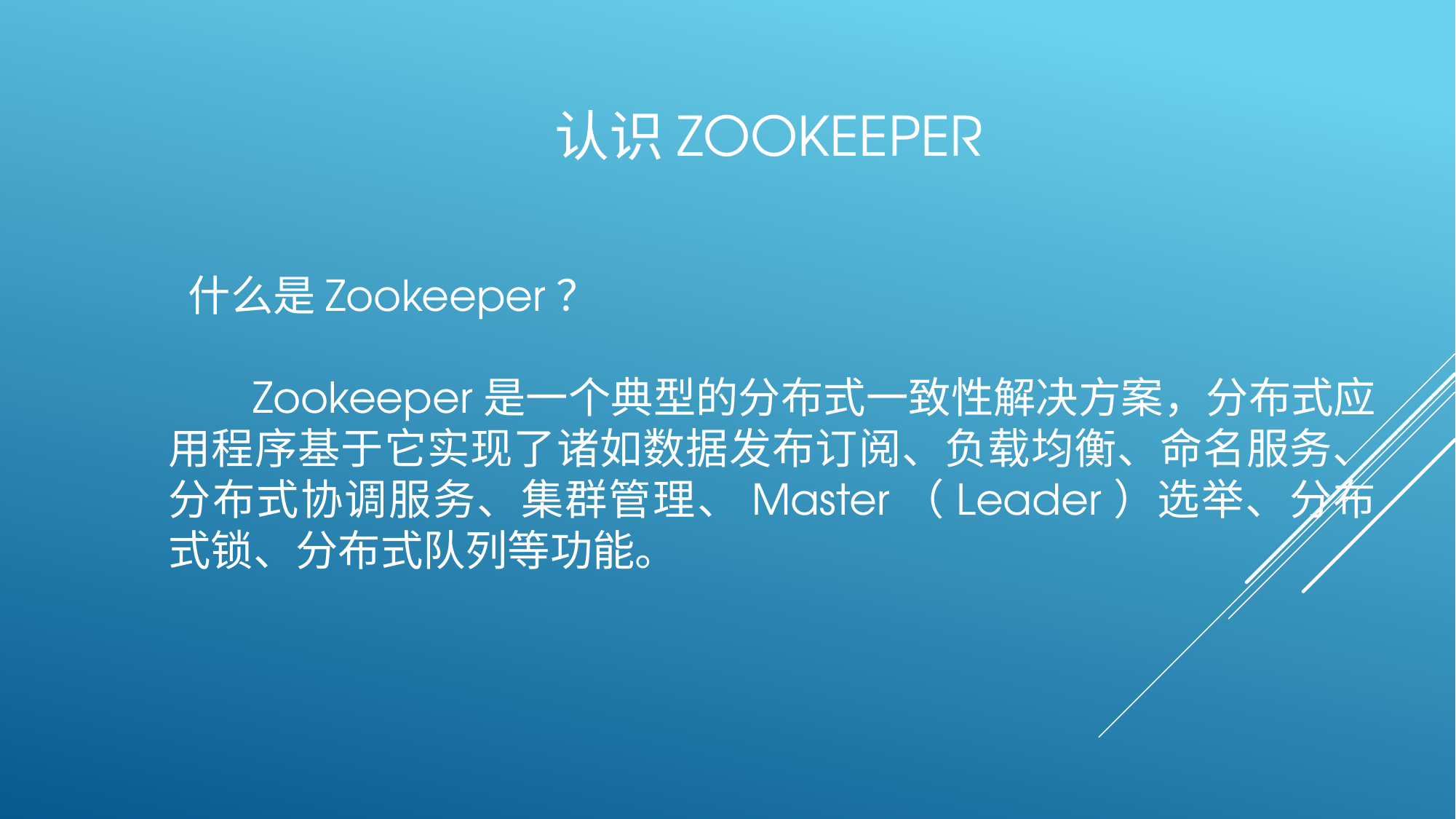

# 认识Zookeeper
 什么是Zookeeper？

       Zookeeper是一个典型的分布式一致性解决方案，分布式应用程序基于它实现了诸如数据发布订阅、负载均衡、命名服务、分布式协调服务、集群管理、Master（Leader）选举、分布式锁、分布式队列等功能。